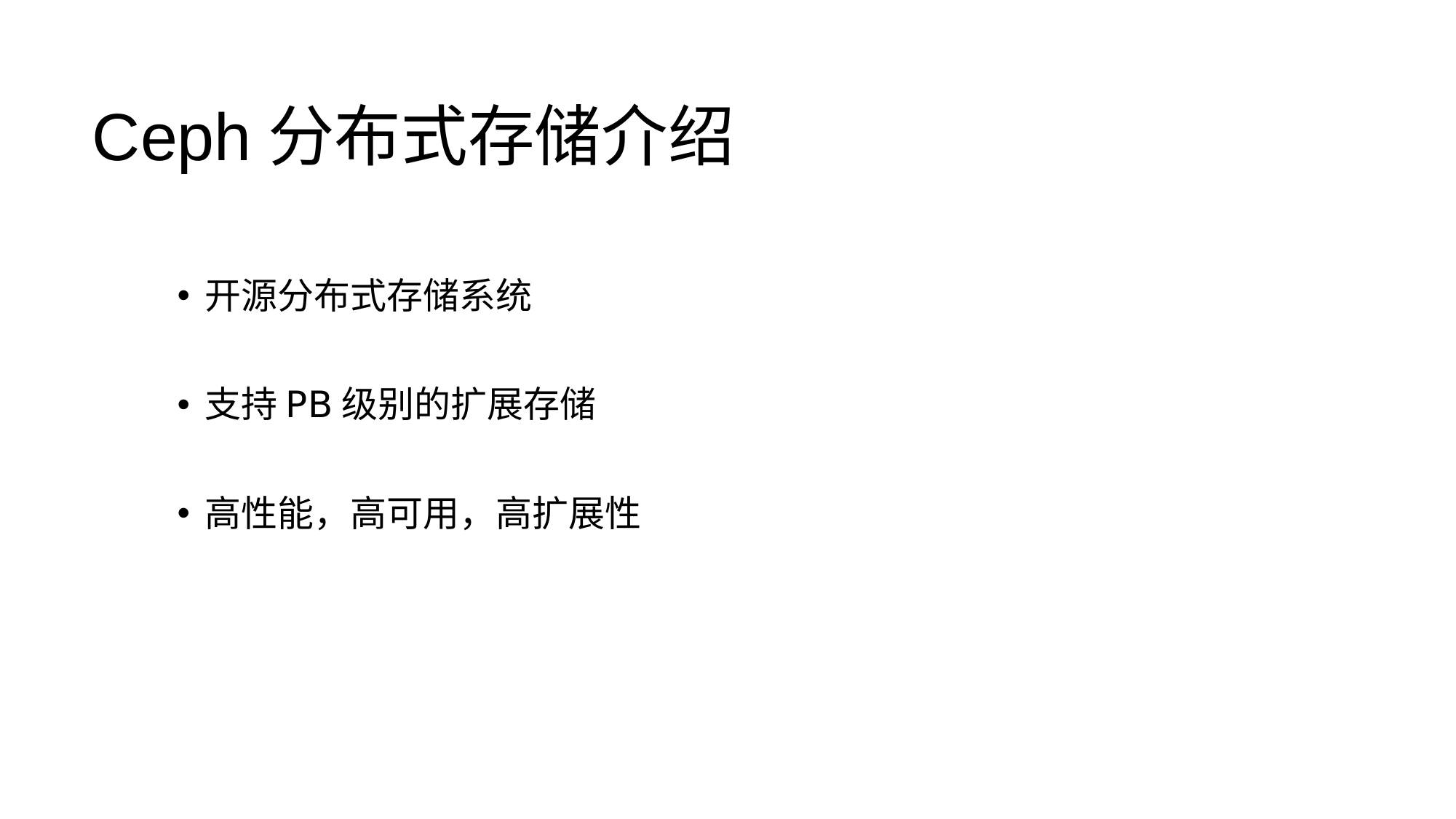

# Ceph分布式存储介绍
开源分布式存储系统

支持PB级别的扩展存储

高性能，高可用，高扩展性